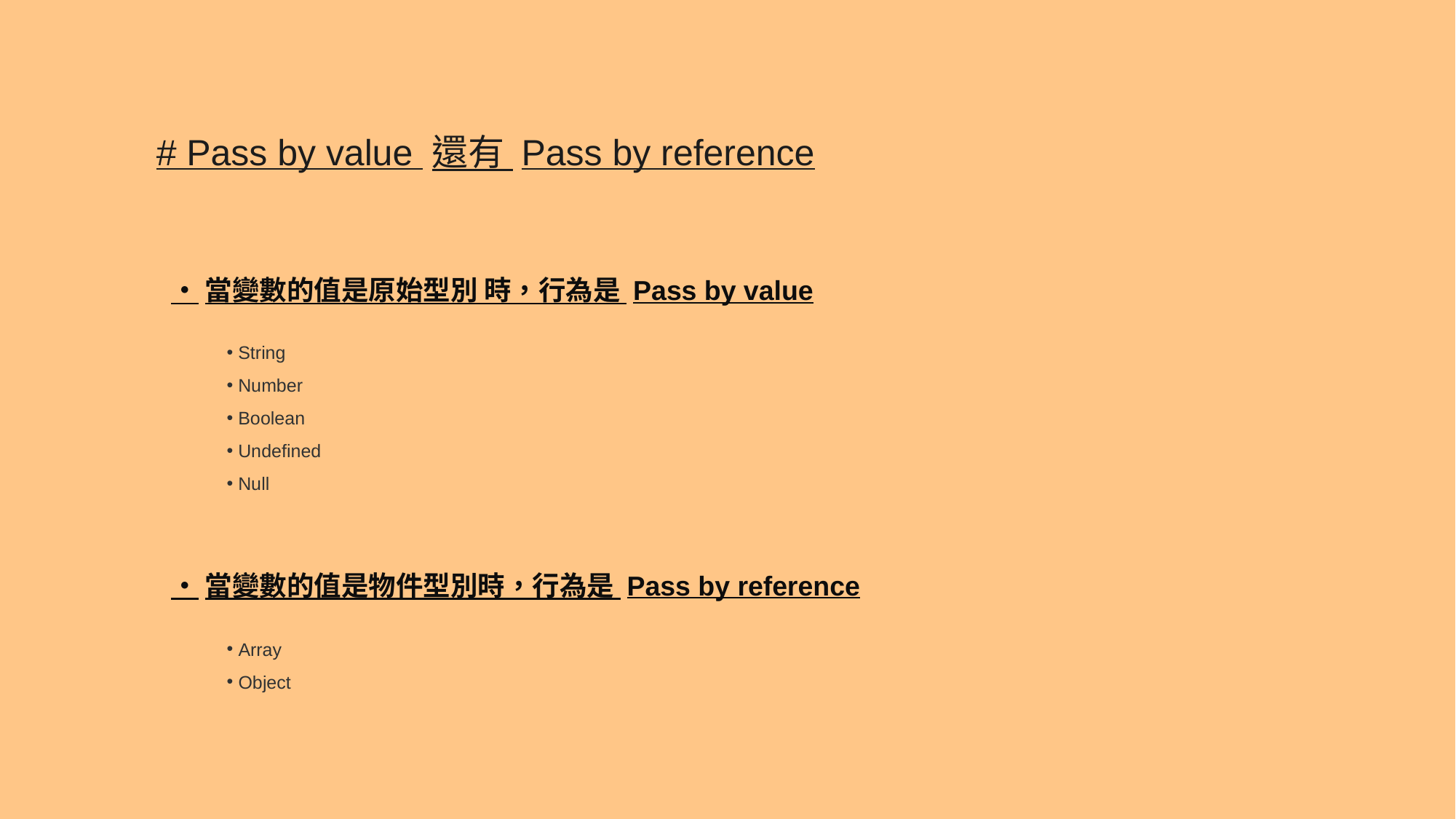

# Pass by value 還有 Pass by reference
‧當變數的值是原始型別 時，行為是 Pass by value
 String
 Number
 Boolean
 Undefined
 Null
‧當變數的值是物件型別時，行為是 Pass by reference
 Array
 Object